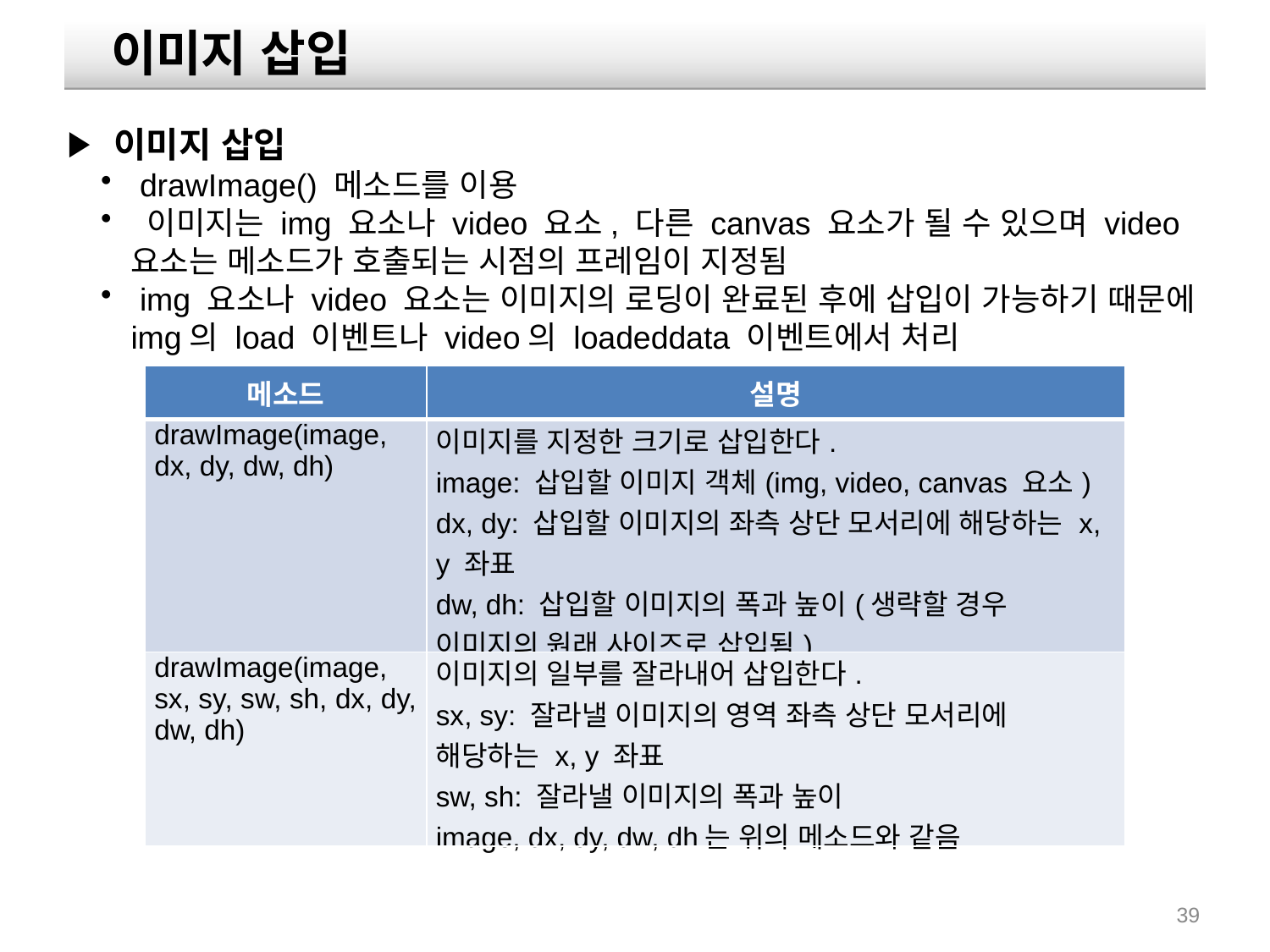

이미지 삽입
 이미지 삽입
 drawImage() 메소드를 이용
 이미지는 img 요소나 video 요소, 다른 canvas 요소가 될 수 있으며 video 요소는 메소드가 호출되는 시점의 프레임이 지정됨
 img 요소나 video 요소는 이미지의 로딩이 완료된 후에 삽입이 가능하기 때문에 img의 load 이벤트나 video의 loadeddata 이벤트에서 처리
| 메소드 | 설명 |
| --- | --- |
| drawImage(image, dx, dy, dw, dh) | 이미지를 지정한 크기로 삽입한다. image: 삽입할 이미지 객체(img, video, canvas 요소) dx, dy: 삽입할 이미지의 좌측 상단 모서리에 해당하는 x, y 좌표 dw, dh: 삽입할 이미지의 폭과 높이(생략할 경우 이미지의 원래 사이즈로 삽입됨) |
| drawImage(image, sx, sy, sw, sh, dx, dy, dw, dh) | 이미지의 일부를 잘라내어 삽입한다. sx, sy: 잘라낼 이미지의 영역 좌측 상단 모서리에 해당하는 x, y 좌표 sw, sh: 잘라낼 이미지의 폭과 높이 image, dx, dy, dw, dh는 위의 메소드와 같음 |
39